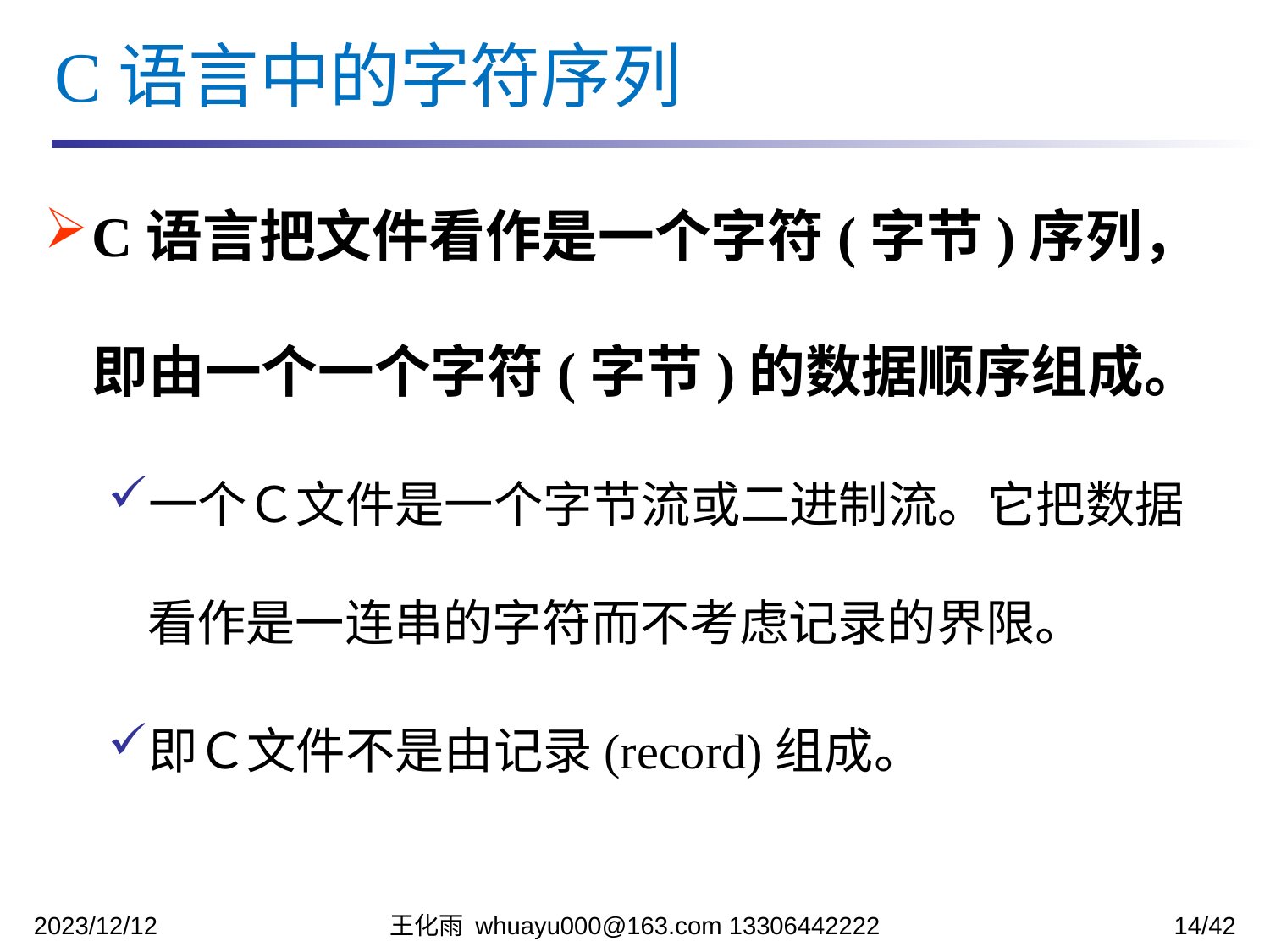

C语言中的字符序列
C语言把文件看作是一个字符(字节)序列，即由一个一个字符(字节)的数据顺序组成。
一个Ｃ文件是一个字节流或二进制流。它把数据看作是一连串的字符而不考虑记录的界限。
即Ｃ文件不是由记录(record)组成。
2023/12/12
王化雨 whuayu000@163.com 13306442222
14/42